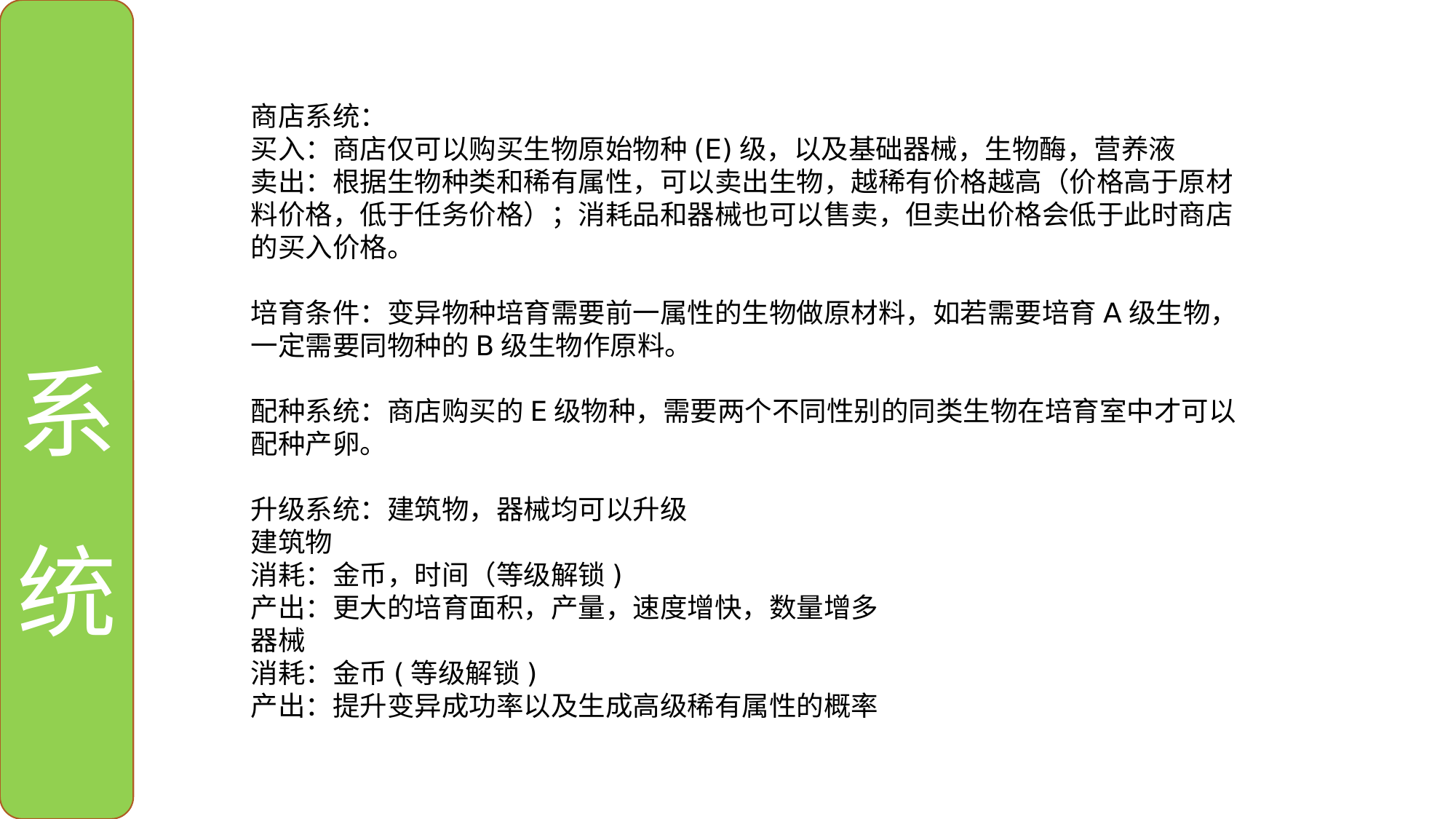

系统
商店系统：
买入：商店仅可以购买生物原始物种(E)级，以及基础器械，生物酶，营养液
卖出：根据生物种类和稀有属性，可以卖出生物，越稀有价格越高（价格高于原材料价格，低于任务价格）；消耗品和器械也可以售卖，但卖出价格会低于此时商店的买入价格。

培育条件：变异物种培育需要前一属性的生物做原材料，如若需要培育A级生物，一定需要同物种的B级生物作原料。

配种系统：商店购买的E级物种，需要两个不同性别的同类生物在培育室中才可以配种产卵。

升级系统：建筑物，器械均可以升级
建筑物
消耗：金币，时间（等级解锁)
产出：更大的培育面积，产量，速度增快，数量增多
器械
消耗：金币(等级解锁)
产出：提升变异成功率以及生成高级稀有属性的概率